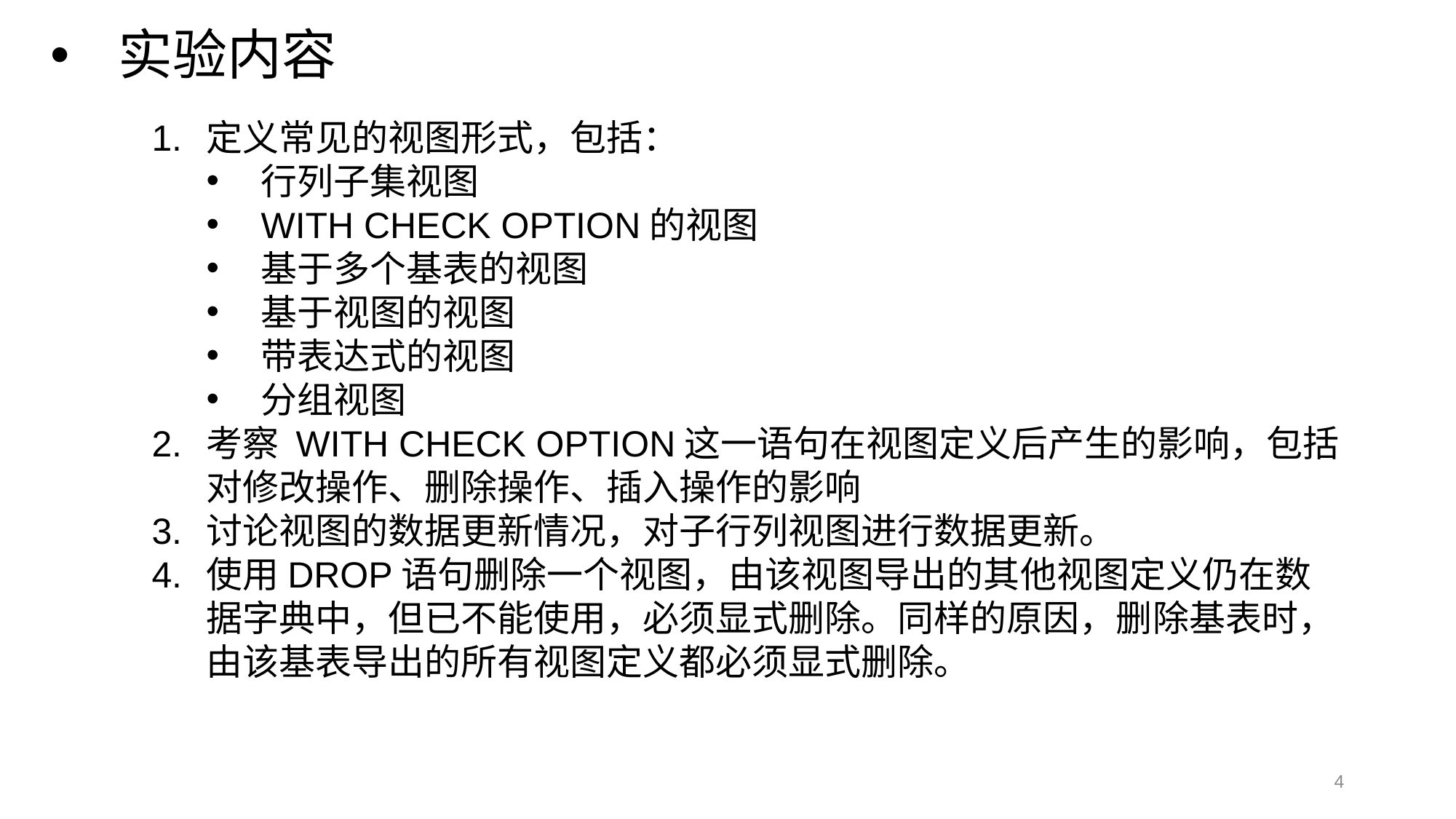

# 实验内容
定义常见的视图形式，包括：
行列子集视图
WITH CHECK OPTION的视图
基于多个基表的视图
基于视图的视图
带表达式的视图
分组视图
考察 WITH CHECK OPTION这一语句在视图定义后产生的影响，包括
对修改操作、删除操作、插入操作的影响
讨论视图的数据更新情况，对子行列视图进行数据更新。
使用DROP语句删除一个视图，由该视图导出的其他视图定义仍在数据字典中，但已不能使用，必须显式删除。同样的原因，删除基表时，由该基表导出的所有视图定义都必须显式删除。
4